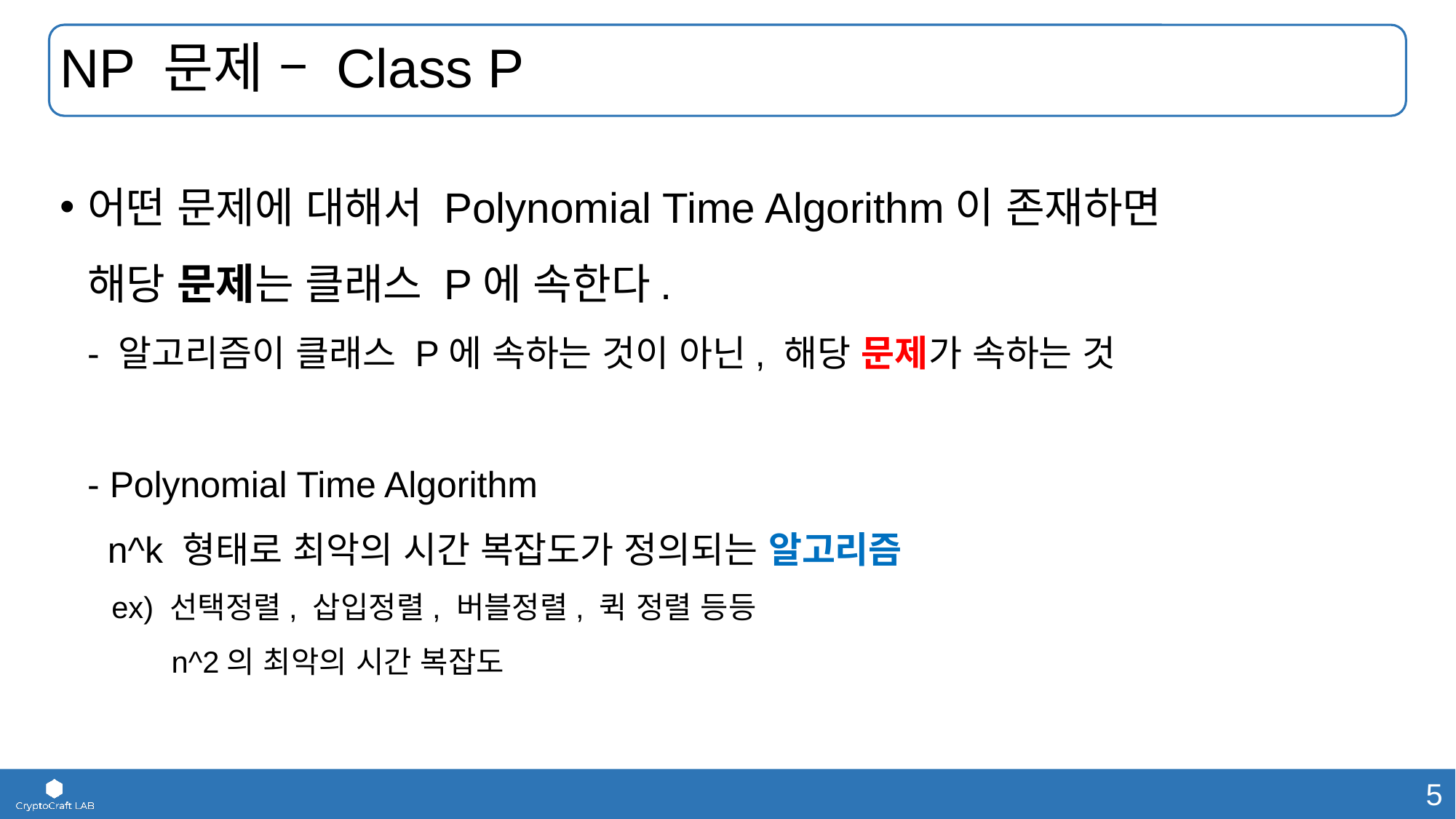

# NP 문제 – Class P
어떤 문제에 대해서 Polynomial Time Algorithm이 존재하면
해당 문제는 클래스 P에 속한다.
- 알고리즘이 클래스 P에 속하는 것이 아닌, 해당 문제가 속하는 것
- Polynomial Time Algorithm
  n^k 형태로 최악의 시간 복잡도가 정의되는 알고리즘
  ex) 선택정렬, 삽입정렬, 버블정렬, 퀵 정렬 등등
         n^2의 최악의 시간 복잡도